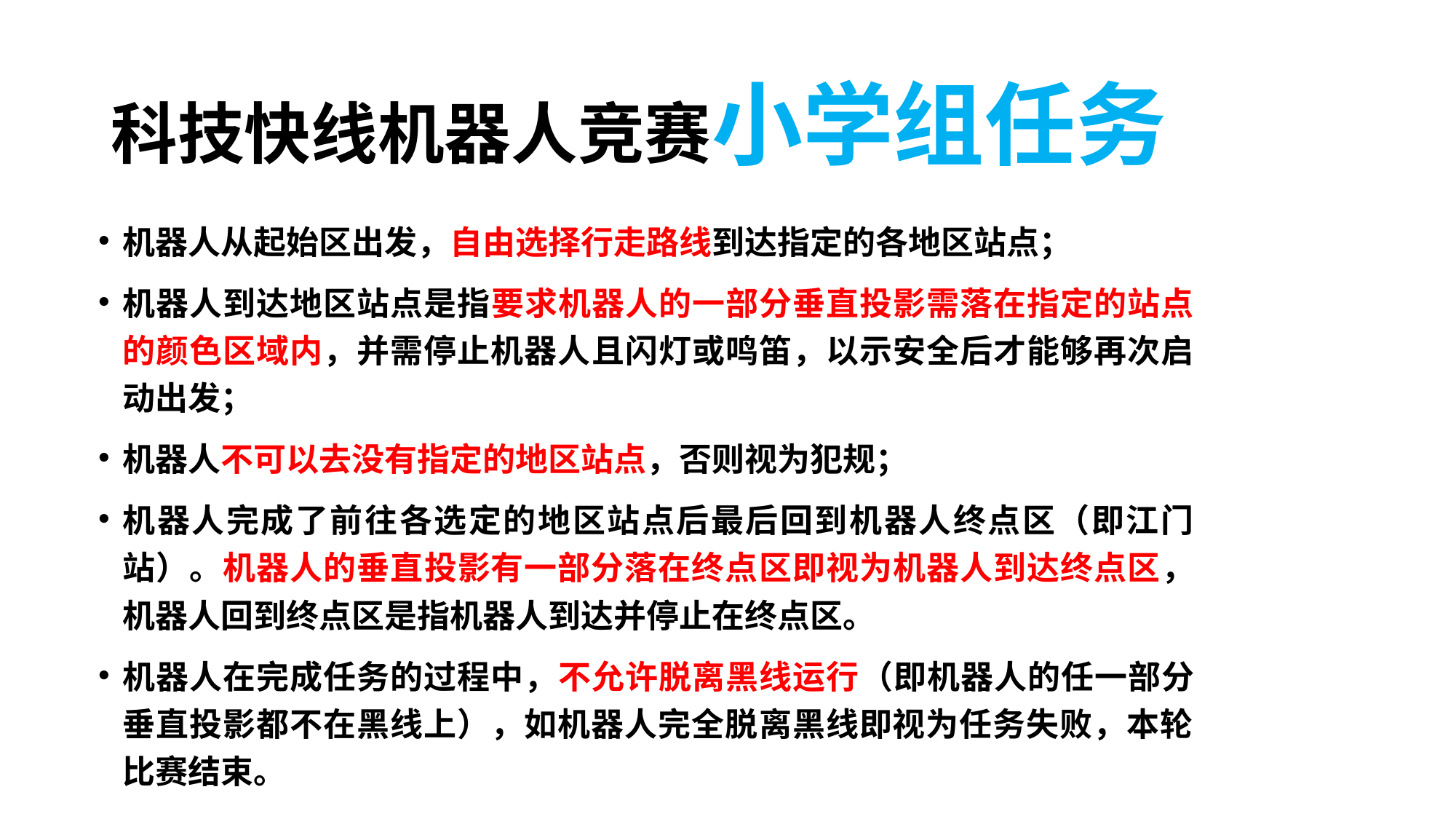

科技快线机器人竞赛小学组任务
机器人从起始区出发，自由选择行走路线到达指定的各地区站点；
机器人到达地区站点是指要求机器人的一部分垂直投影需落在指定的站点的颜色区域内，并需停止机器人且闪灯或鸣笛，以示安全后才能够再次启动出发；
机器人不可以去没有指定的地区站点，否则视为犯规；
机器人完成了前往各选定的地区站点后最后回到机器人终点区（即江门站）。机器人的垂直投影有一部分落在终点区即视为机器人到达终点区，机器人回到终点区是指机器人到达并停止在终点区。
机器人在完成任务的过程中，不允许脱离黑线运行（即机器人的任一部分垂直投影都不在黑线上），如机器人完全脱离黑线即视为任务失败，本轮比赛结束。